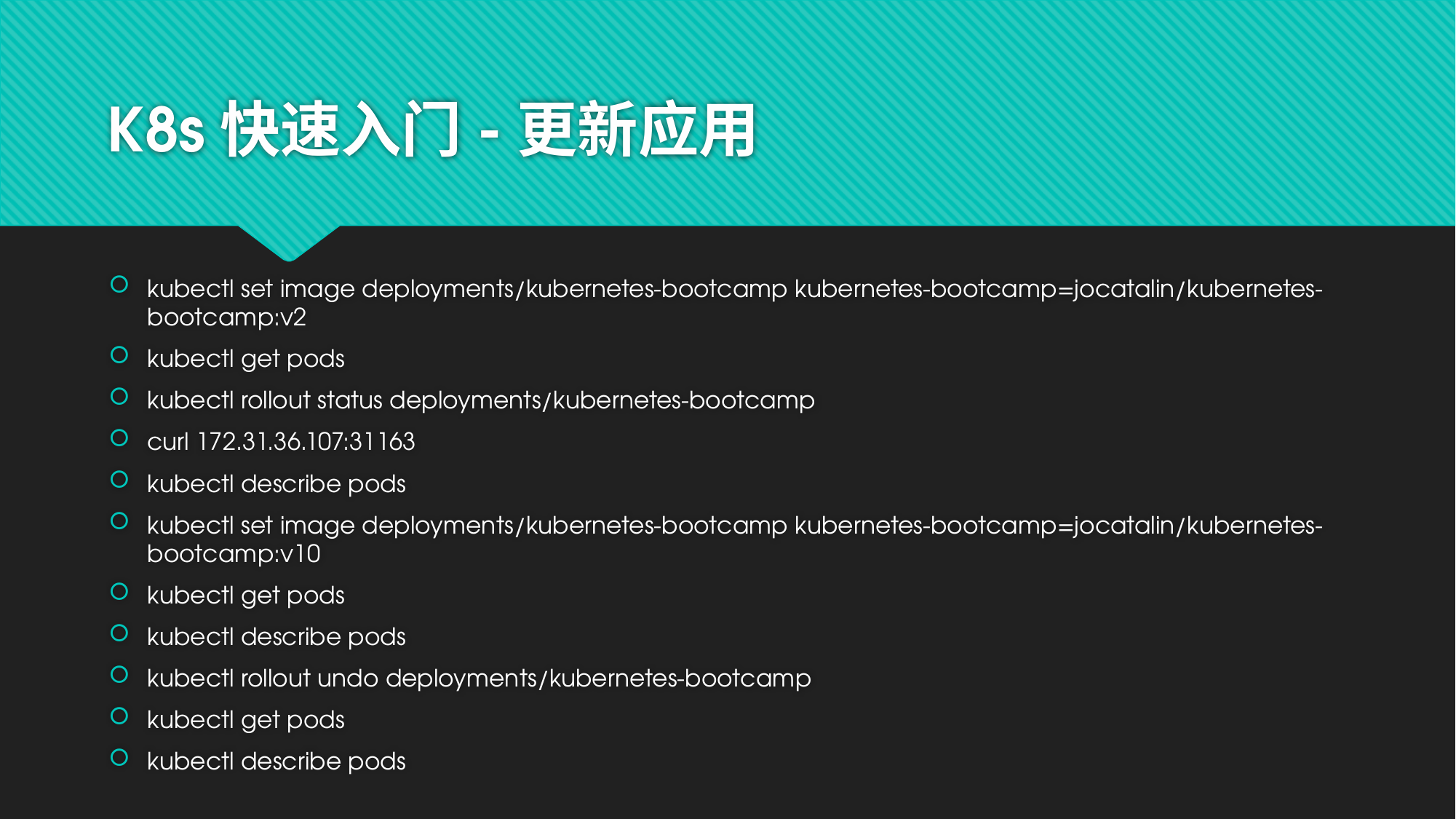

# K8s快速入门-更新应用
kubectl set image deployments/kubernetes-bootcamp kubernetes-bootcamp=jocatalin/kubernetes-bootcamp:v2
kubectl get pods
kubectl rollout status deployments/kubernetes-bootcamp
curl 172.31.36.107:31163
kubectl describe pods
kubectl set image deployments/kubernetes-bootcamp kubernetes-bootcamp=jocatalin/kubernetes-bootcamp:v10
kubectl get pods
kubectl describe pods
kubectl rollout undo deployments/kubernetes-bootcamp
kubectl get pods
kubectl describe pods